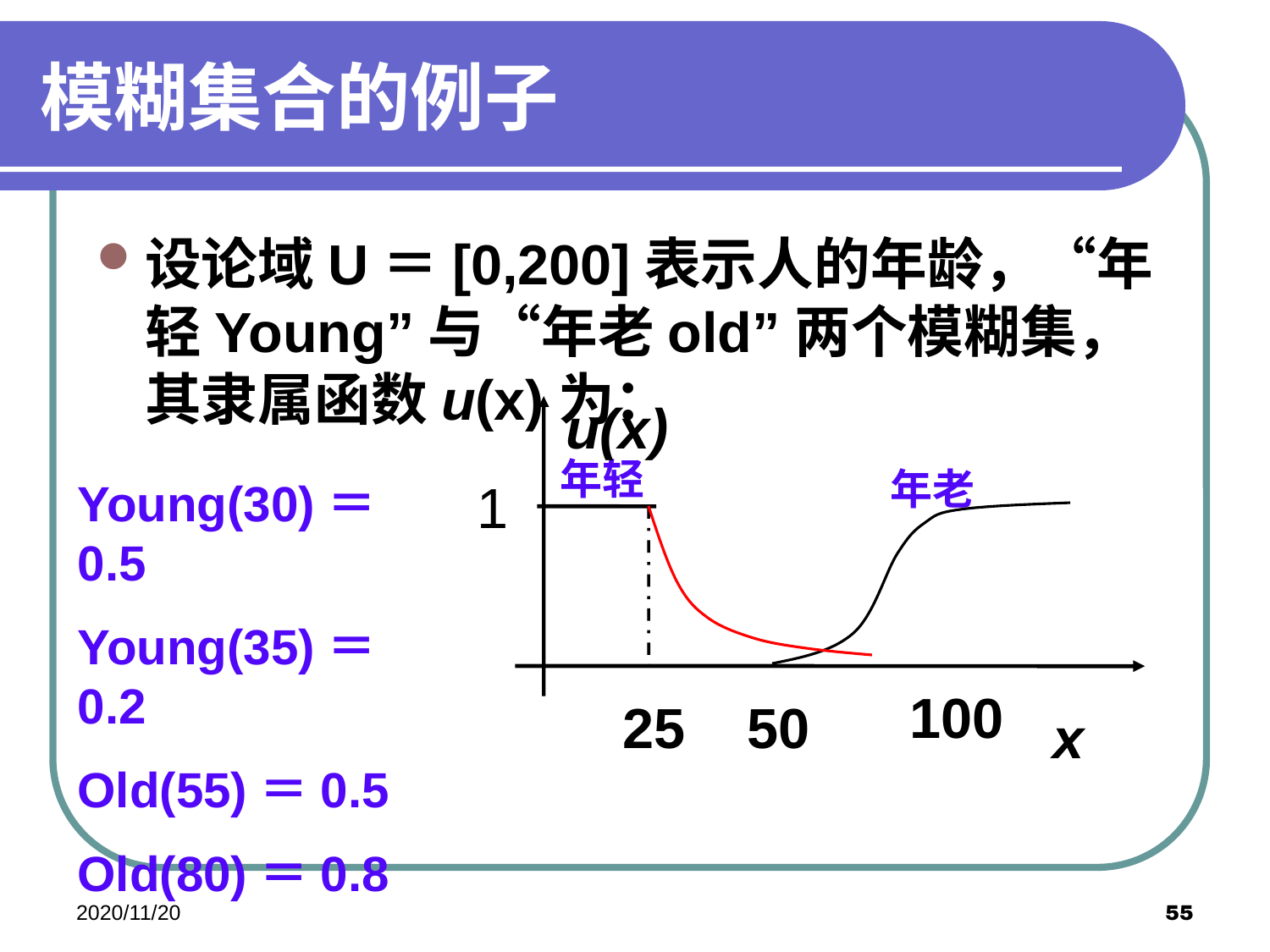

# 模糊集合的例子
设论域U＝[0,200]表示人的年龄，“年轻Young”与“年老old”两个模糊集，其隶属函数u(x)为：
u(x)

年轻
年老
1

100
25
50
x
Young(30)＝0.5
Young(35)＝0.2
Old(55)＝0.5
Old(80)＝0.8

2020/11/20
55